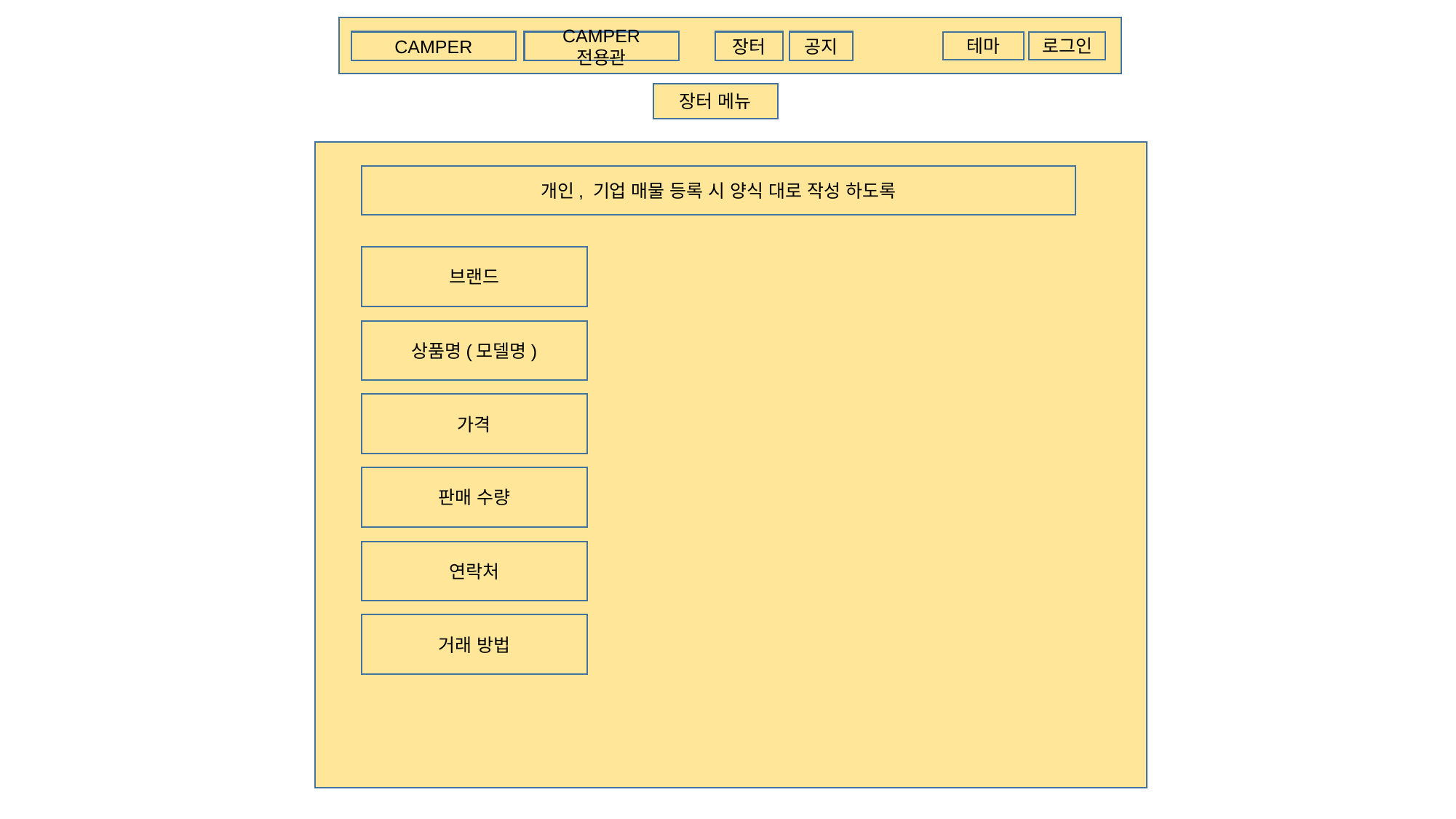

CAMPER
CAMPER 전용관
장터
공지
테마
로그인
장터 메뉴

개인, 기업 매물 등록 시 양식 대로 작성 하도록
브랜드
상품명(모델명)
가격
판매 수량
연락처
거래 방법